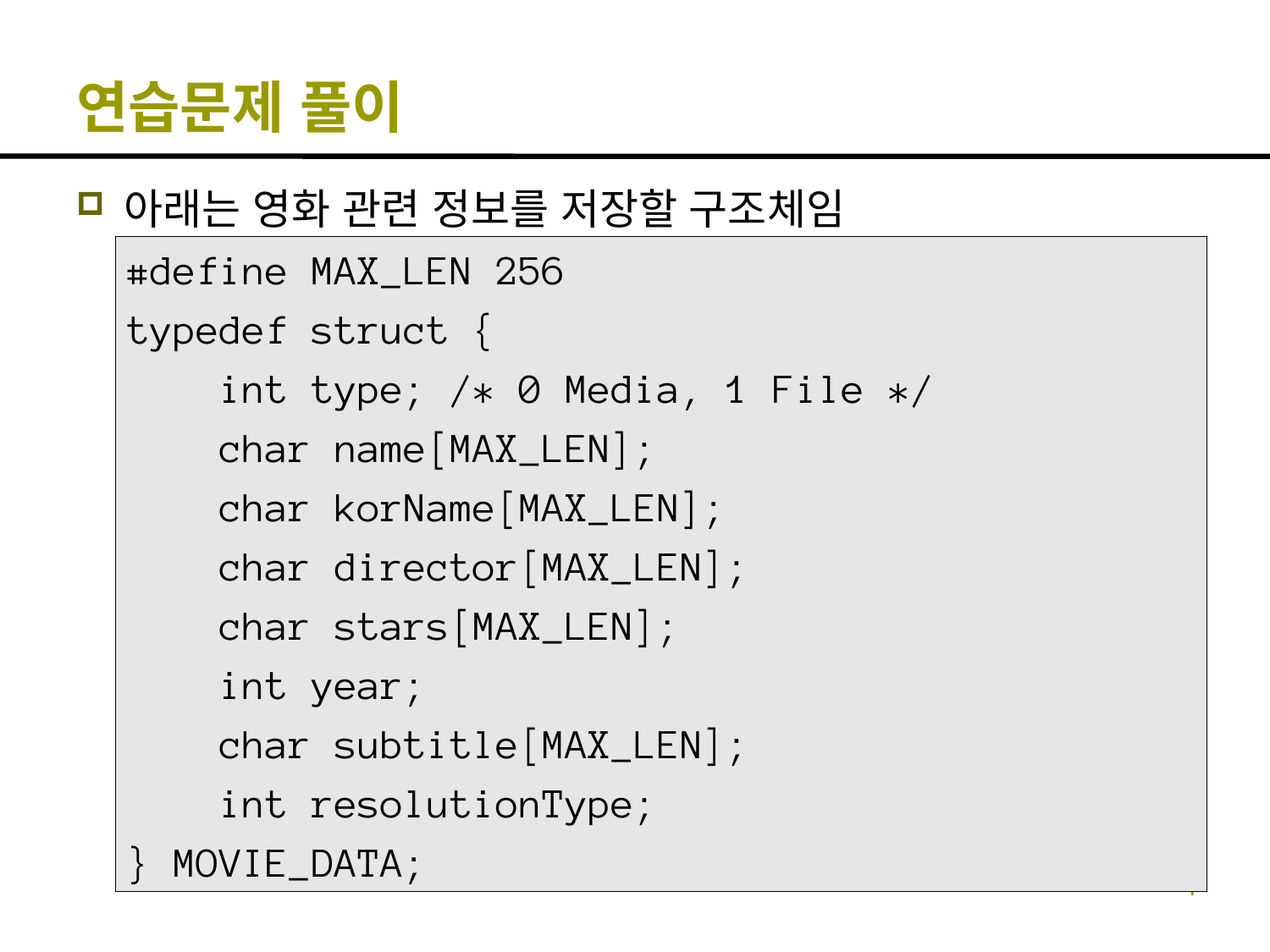

# 연습문제 풀이
아래는 영화 관련 정보를 저장할 구조체임
#define MAX_LEN 256
typedef struct {
    int type; /* 0 Media, 1 File */
    char name[MAX_LEN];
    char korName[MAX_LEN];
    char director[MAX_LEN];
    char stars[MAX_LEN];
    int year;
    char subtitle[MAX_LEN];
    int resolutionType;
} MOVIE_DATA;